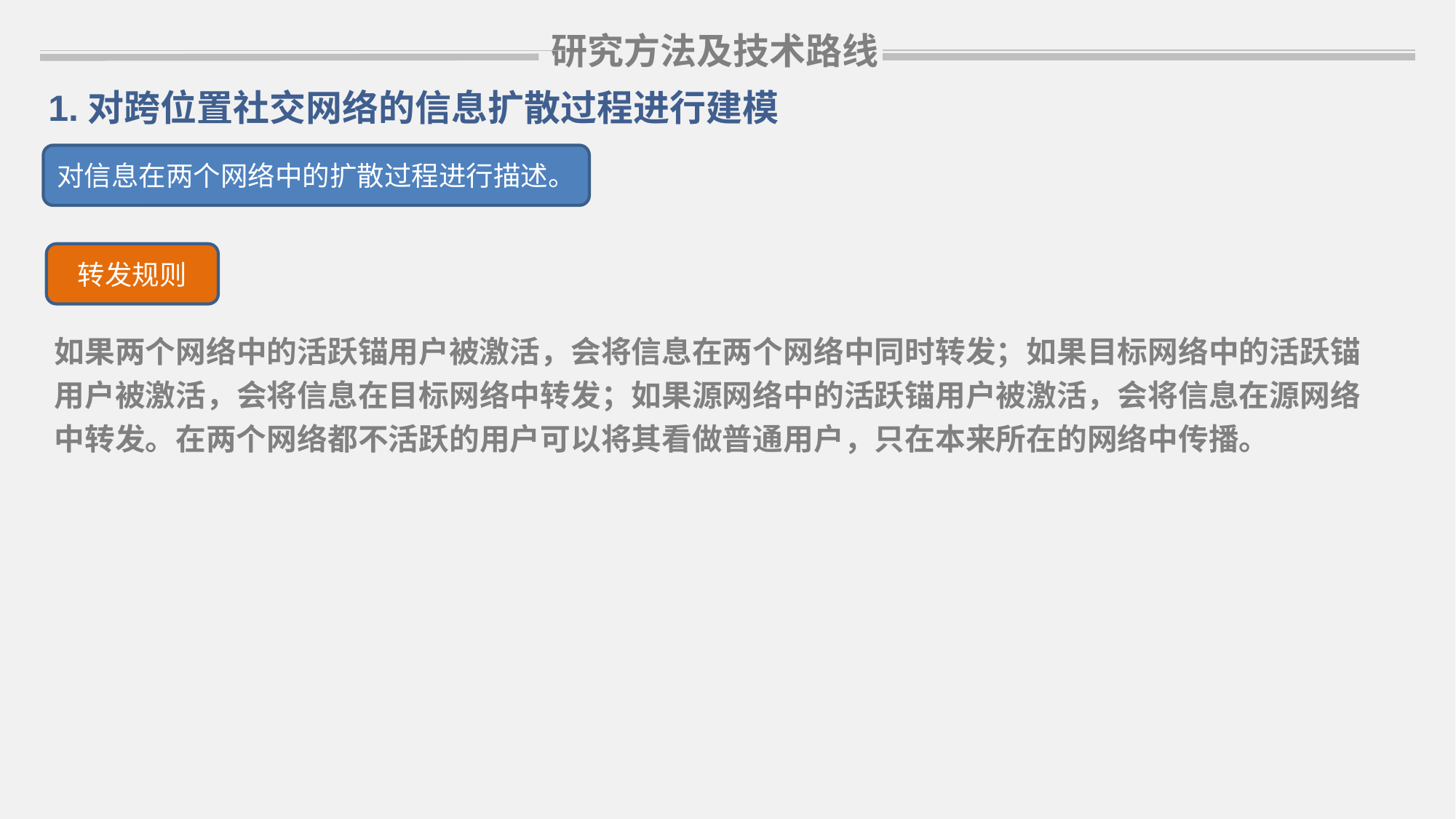

研究方法及技术路线
1.对跨位置社交网络的信息扩散过程进行建模
对信息在两个网络中的扩散过程进行描述。
转发规则
如果两个网络中的活跃锚用户被激活，会将信息在两个网络中同时转发；如果目标网络中的活跃锚用户被激活，会将信息在目标网络中转发；如果源网络中的活跃锚用户被激活，会将信息在源网络中转发。在两个网络都不活跃的用户可以将其看做普通用户，只在本来所在的网络中传播。